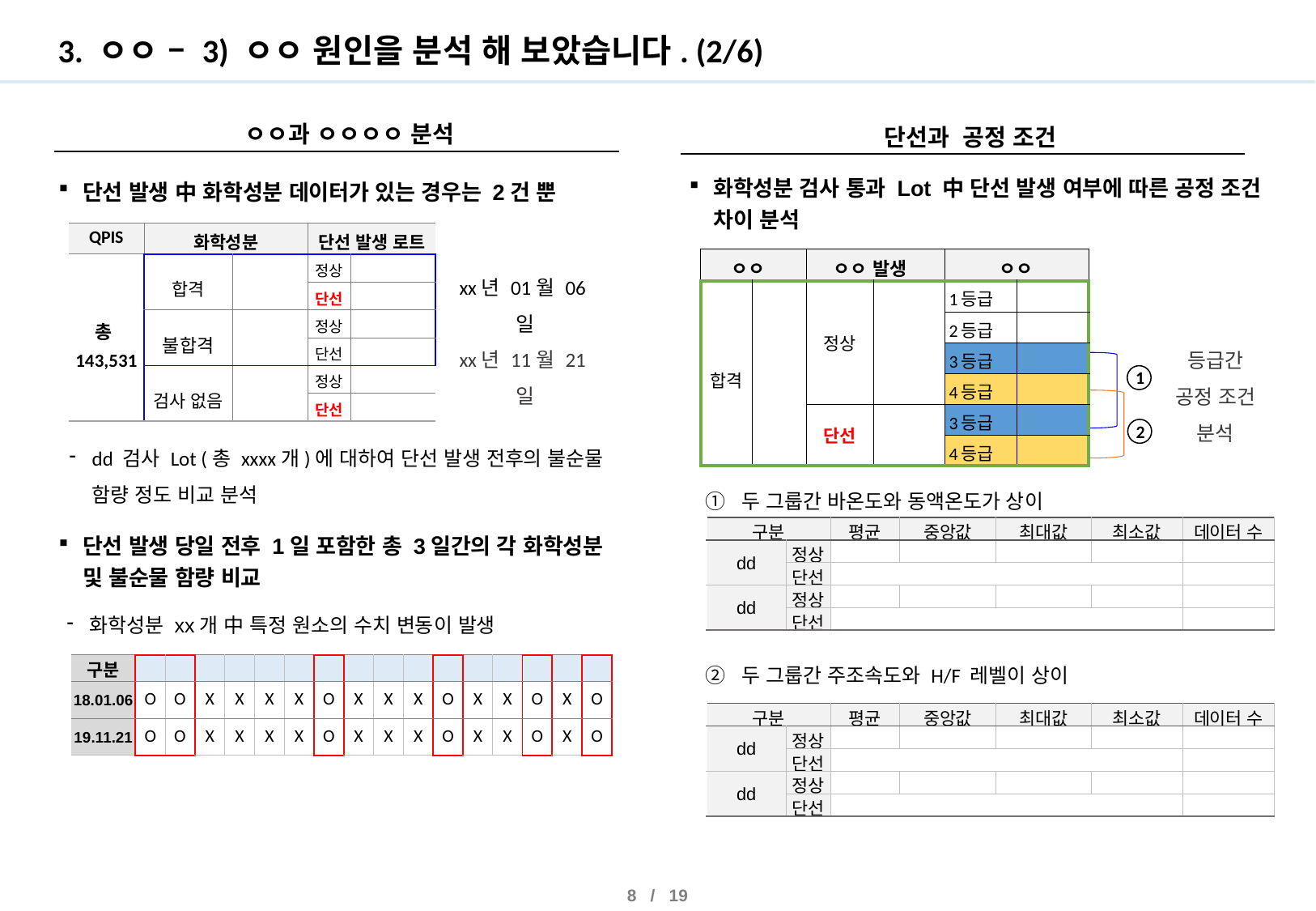

# 3. ㅇㅇ – 3) ㅇㅇ 원인을 분석 해 보았습니다. (2/6)
 ㅇㅇ과 ㅇㅇㅇㅇ 분석
단선과  공정 조건
화학성분 검사 통과 Lot 中 단선 발생 여부에 따른 공정 조건 차이 분석
단선 발생 中 화학성분 데이터가 있는 경우는 2건 뿐
| QPIS | 화학성분 |  | 단선 발생 로트 |  |
| --- | --- | --- | --- | --- |
| 총 143,531 | 합격 |  | 정상 |  |
|  |  |  | 단선 |  |
|  | 불합격 |  | 정상 |  |
|  |  |  | 단선 |  |
|  | 검사 없음 |  | 정상 |  |
|  |  |  | 단선 |  |
| ㅇㅇ |  | ㅇㅇ 발생 |  | ㅇㅇ |  |
| --- | --- | --- | --- | --- | --- |
| 합격 |  | 정상 |  | 1등급 |  |
|  |  |  |  | 2등급 |  |
|  |  |  |  | 3등급 |  |
|  |  |  |  | 4등급 |  |
|  |  | 단선 |  | 3등급 |  |
|  |  |  |  | 4등급 |  |
xx년 01월 06일
xx년 11월 21일
등급간
공정 조건
분석

1
2
dd 검사 Lot (총 xxxx개)에 대하여 단선 발생 전후의 불순물 함량 정도 비교 분석
①  두 그룹간 바온도와 동액온도가 상이
| 구분 |  | 평균 | 중앙값 | 최대값 | 최소값 | 데이터 수 |
| --- | --- | --- | --- | --- | --- | --- |
| dd | 정상 |  |  |  |  |  |
|  | 단선 |  |  |  |  |  |
| dd | 정상 |  |  |  |  |  |
|  | 단선 |  |  |  |  |  |
단선 발생 당일 전후 1일 포함한 총 3일간의 각 화학성분 및 불순물 함량 비교
화학성분 xx개 中 특정 원소의 수치 변동이 발생
②  두 그룹간 주조속도와 H/F 레벨이 상이
| 구분 |  |  |  |  |  |  |  |  |  |  |  |  |  |  |  |  |
| --- | --- | --- | --- | --- | --- | --- | --- | --- | --- | --- | --- | --- | --- | --- | --- | --- |
| 18.01.06 | O | O | X | X | X | X | O | X | X | X | O | X | X | O | X | O |
| 19.11.21 | O | O | X | X | X | X | O | X | X | X | O | X | X | O | X | O |
| 구분 |  | 평균 | 중앙값 | 최대값 | 최소값 | 데이터 수 |
| --- | --- | --- | --- | --- | --- | --- |
| dd | 정상 |  |  |  |  |  |
|  | 단선 |  |  |  |  |  |
| dd | 정상 |  |  |  |  |  |
|  | 단선 |  |  |  |  |  |